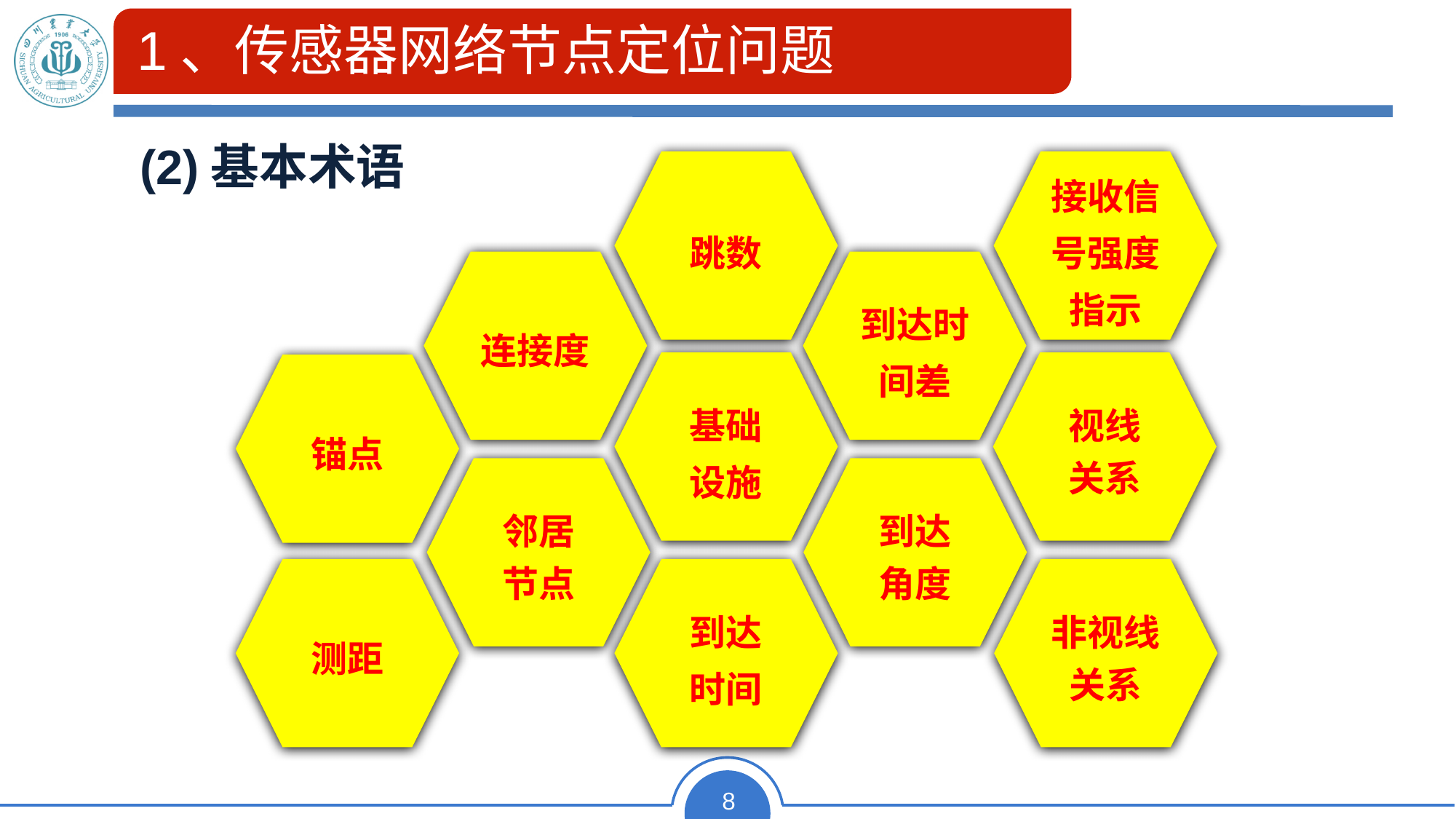

# 1、传感器网络节点定位问题
(2)基本术语
跳数
接收信号强度指示
连接度
到达时间差
基础
设施
视线
关系
锚点
邻居
节点
到达
角度
测距
到达
时间
非视线关系